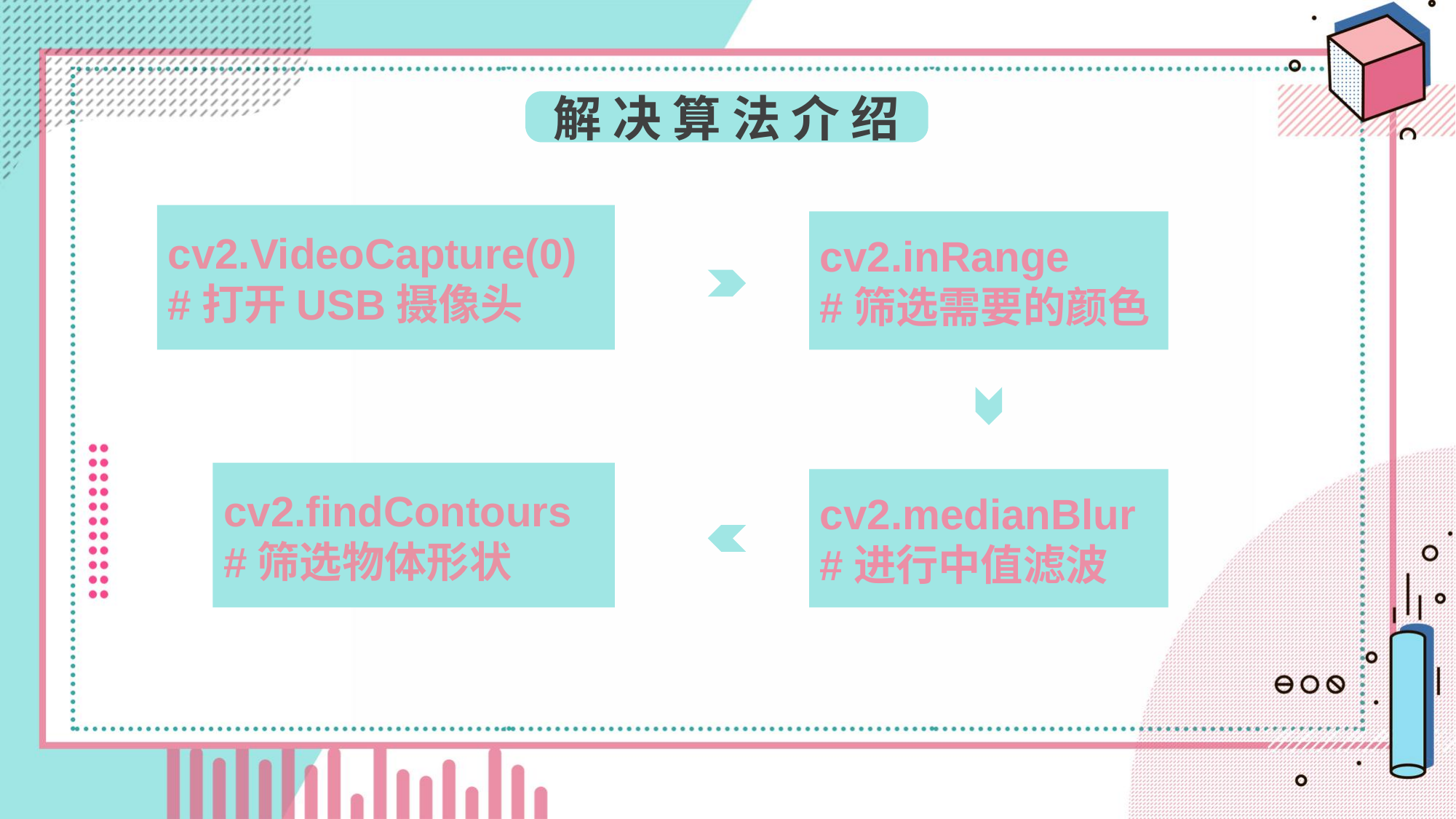

解 决 算 法 介 绍
cv2.VideoCapture(0)
#打开USB摄像头
cv2.inRange
#筛选需要的颜色

cv2.findContours
#筛选物体形状
cv2.medianBlur
#进行中值滤波